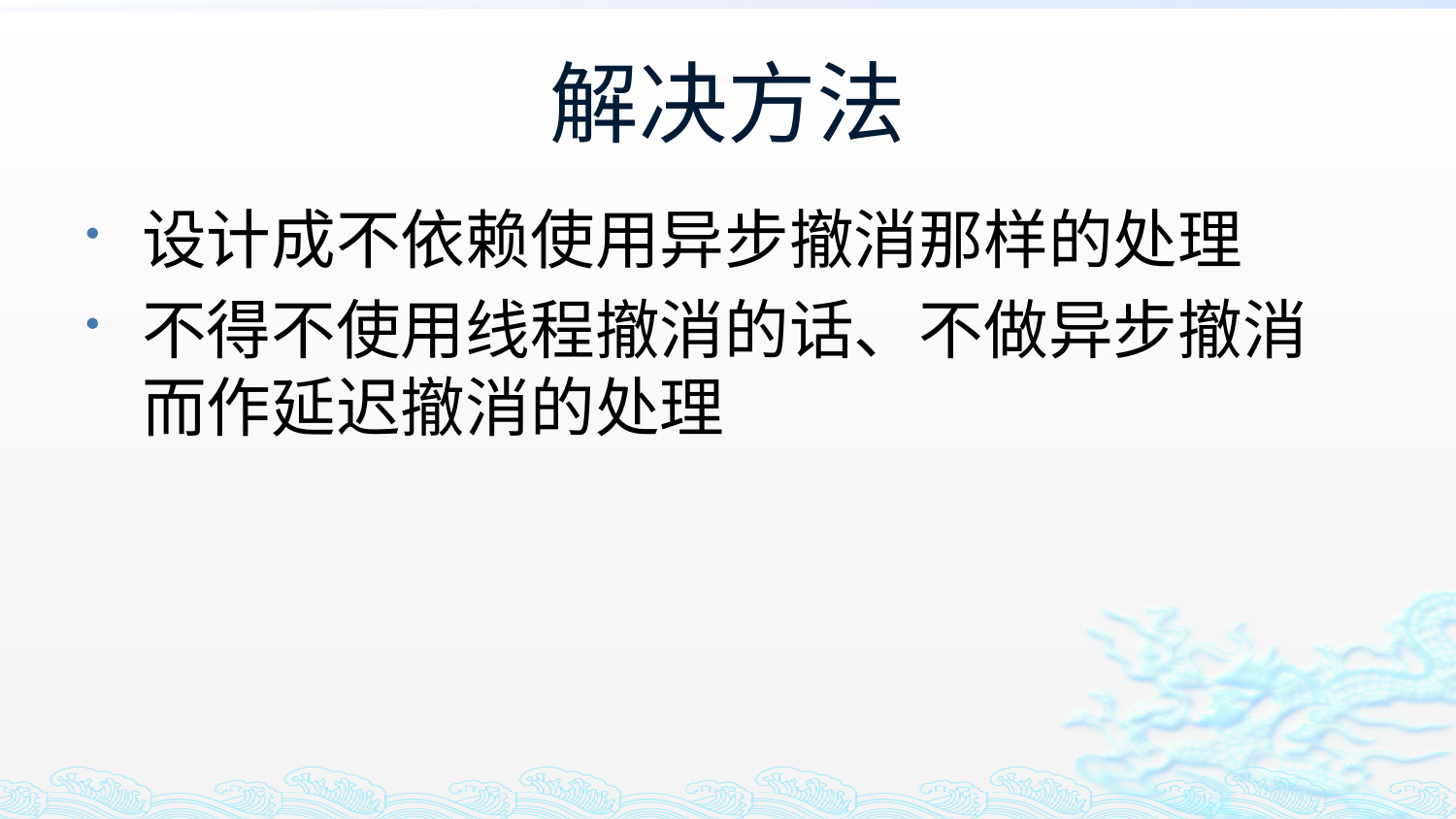

# 解决方法
设计成不依赖使用异步撤消那样的处理
不得不使用线程撤消的话、不做异步撤消而作延迟撤消的处理